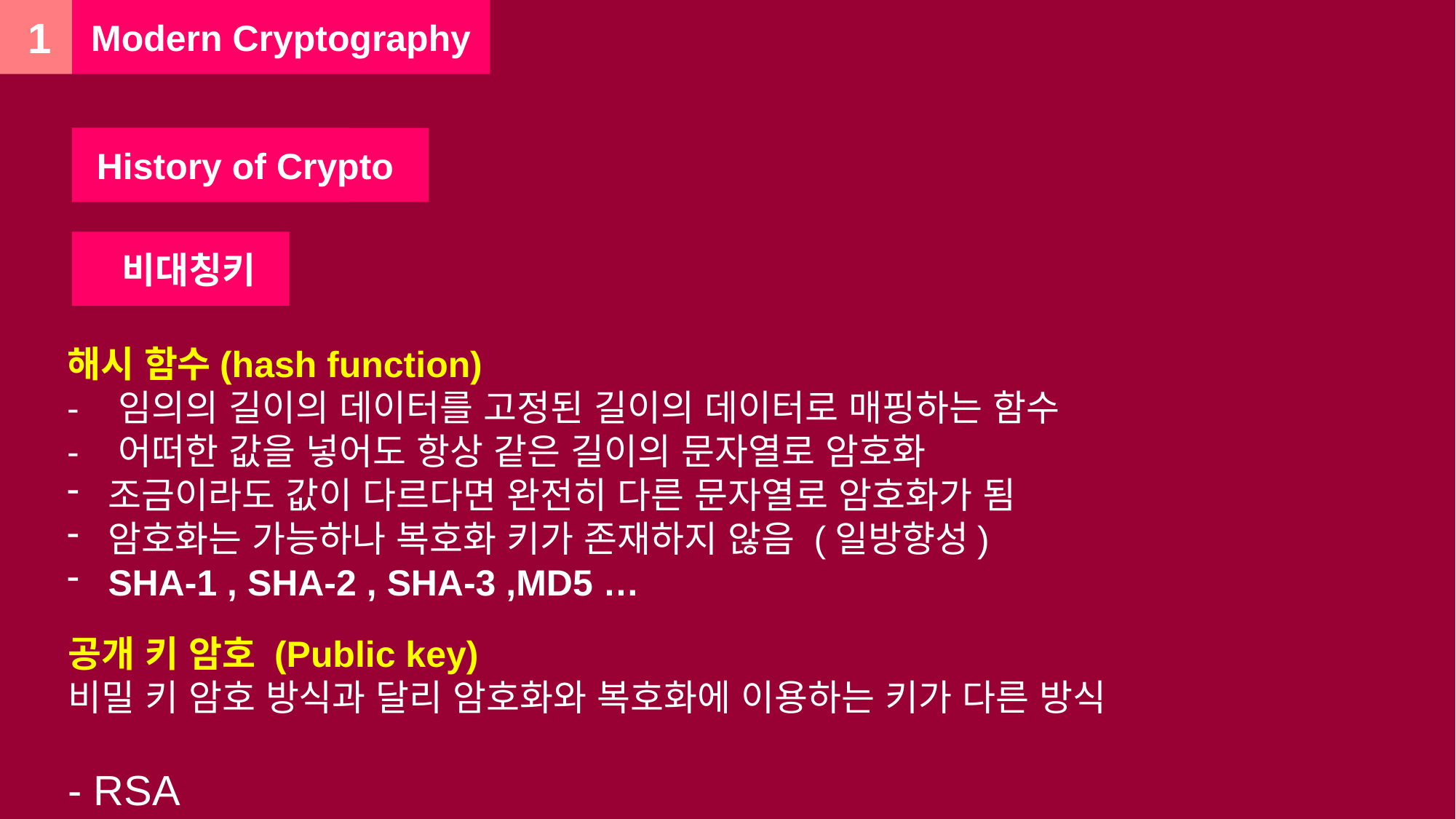

Modern Cryptography
1
Basic – Classic
History of Crypto
 비대칭키
해시 함수(hash function)
-   임의의 길이의 데이터를 고정된 길이의 데이터로 매핑하는 함수
-   어떠한 값을 넣어도 항상 같은 길이의 문자열로 암호화
조금이라도 값이 다르다면 완전히 다른 문자열로 암호화가 됨
암호화는 가능하나 복호화 키가 존재하지 않음 (일방향성)
SHA-1 , SHA-2 , SHA-3 ,MD5 …
공개 키 암호 (Public key)
비밀 키 암호 방식과 달리 암호화와 복호화에 이용하는 키가 다른 방식

- RSA